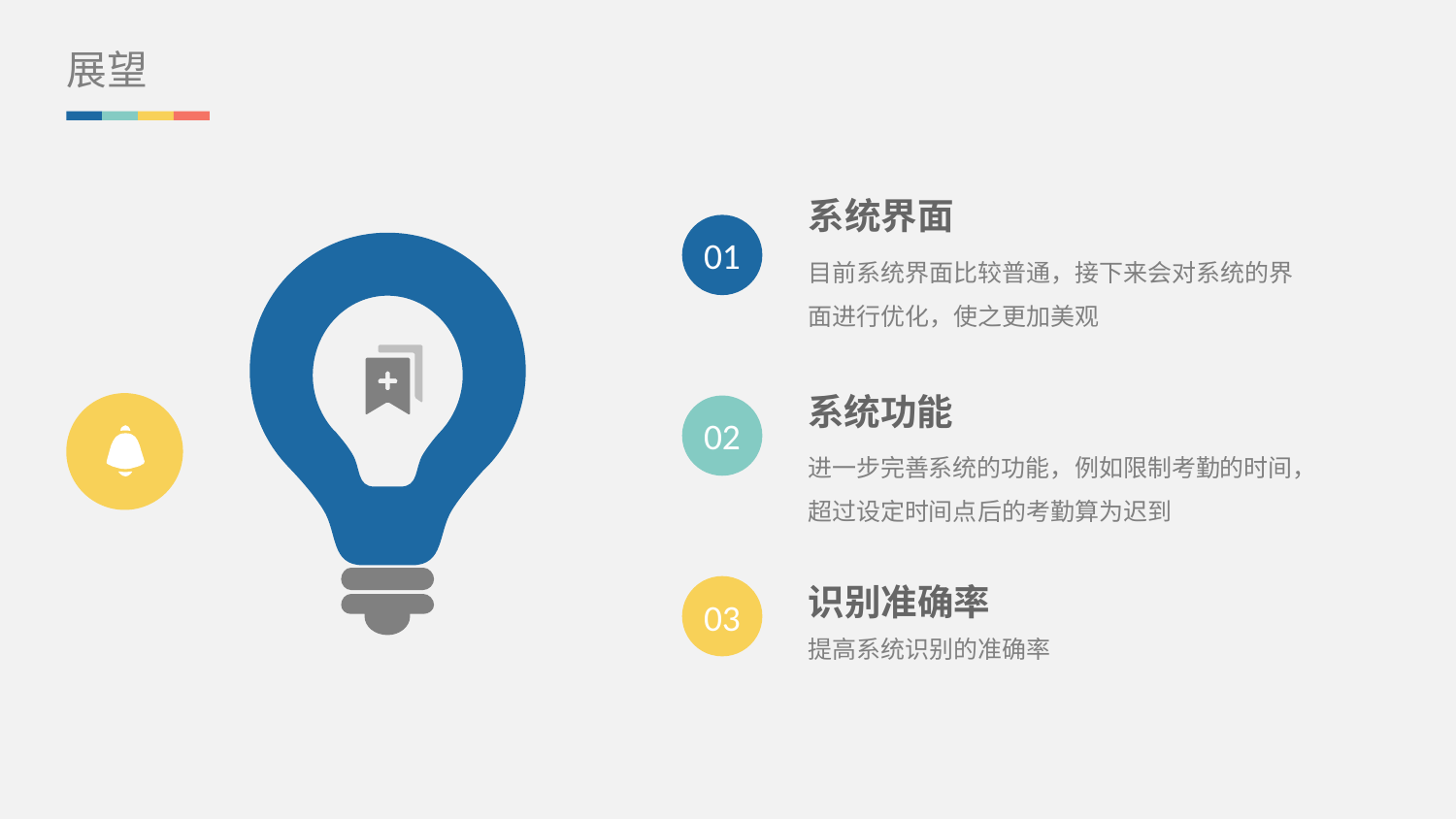

展望

系统界面
目前系统界面比较普通，接下来会对系统的界面进行优化，使之更加美观
01

系统功能
进一步完善系统的功能，例如限制考勤的时间，超过设定时间点后的考勤算为迟到

02

识别准确率
提高系统识别的准确率
03